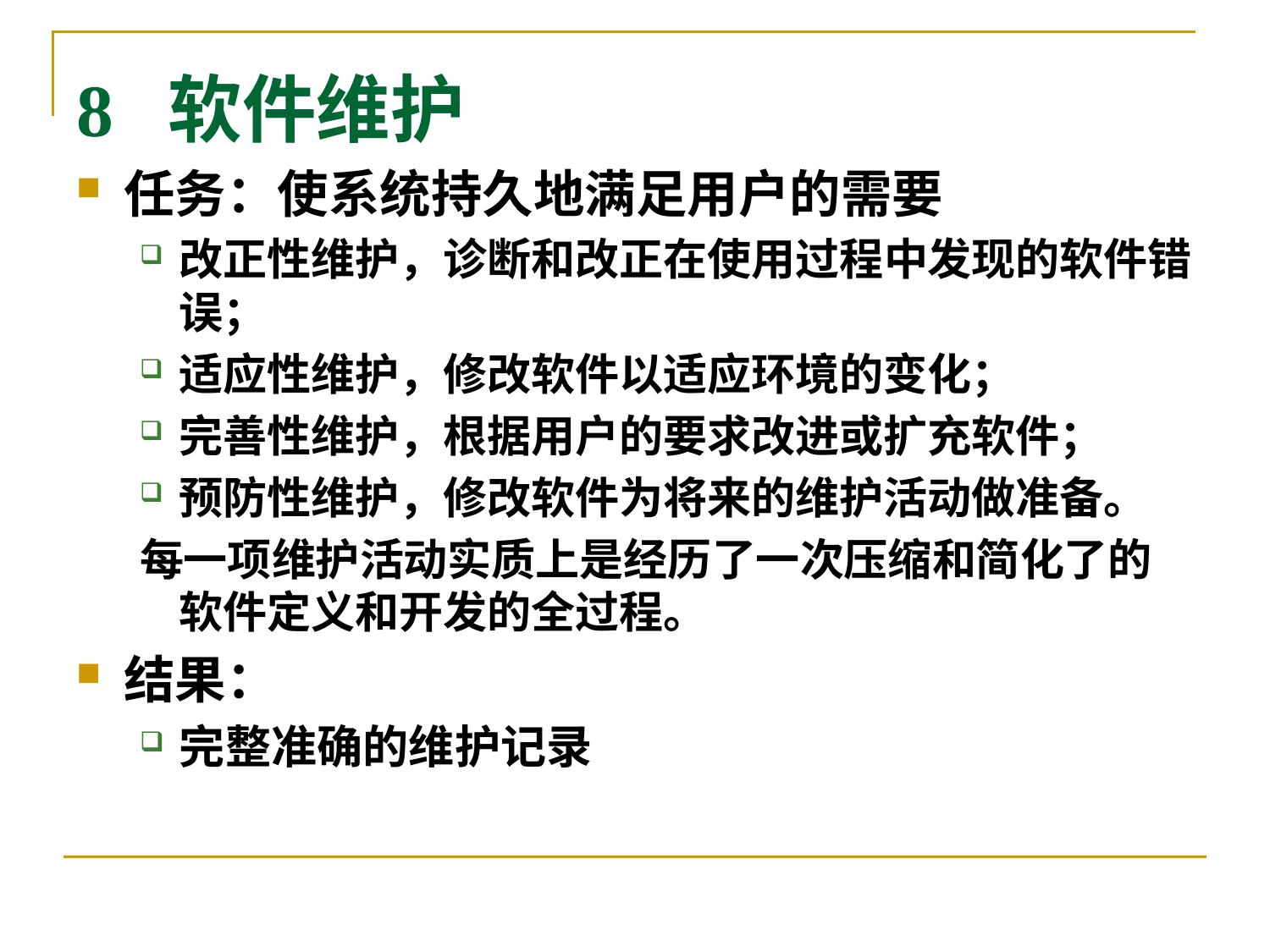

8  软件维护
任务：使系统持久地满足用户的需要
改正性维护，诊断和改正在使用过程中发现的软件错误；
适应性维护，修改软件以适应环境的变化；
完善性维护，根据用户的要求改进或扩充软件；
预防性维护，修改软件为将来的维护活动做准备。
每一项维护活动实质上是经历了一次压缩和简化了的软件定义和开发的全过程。
结果：
完整准确的维护记录